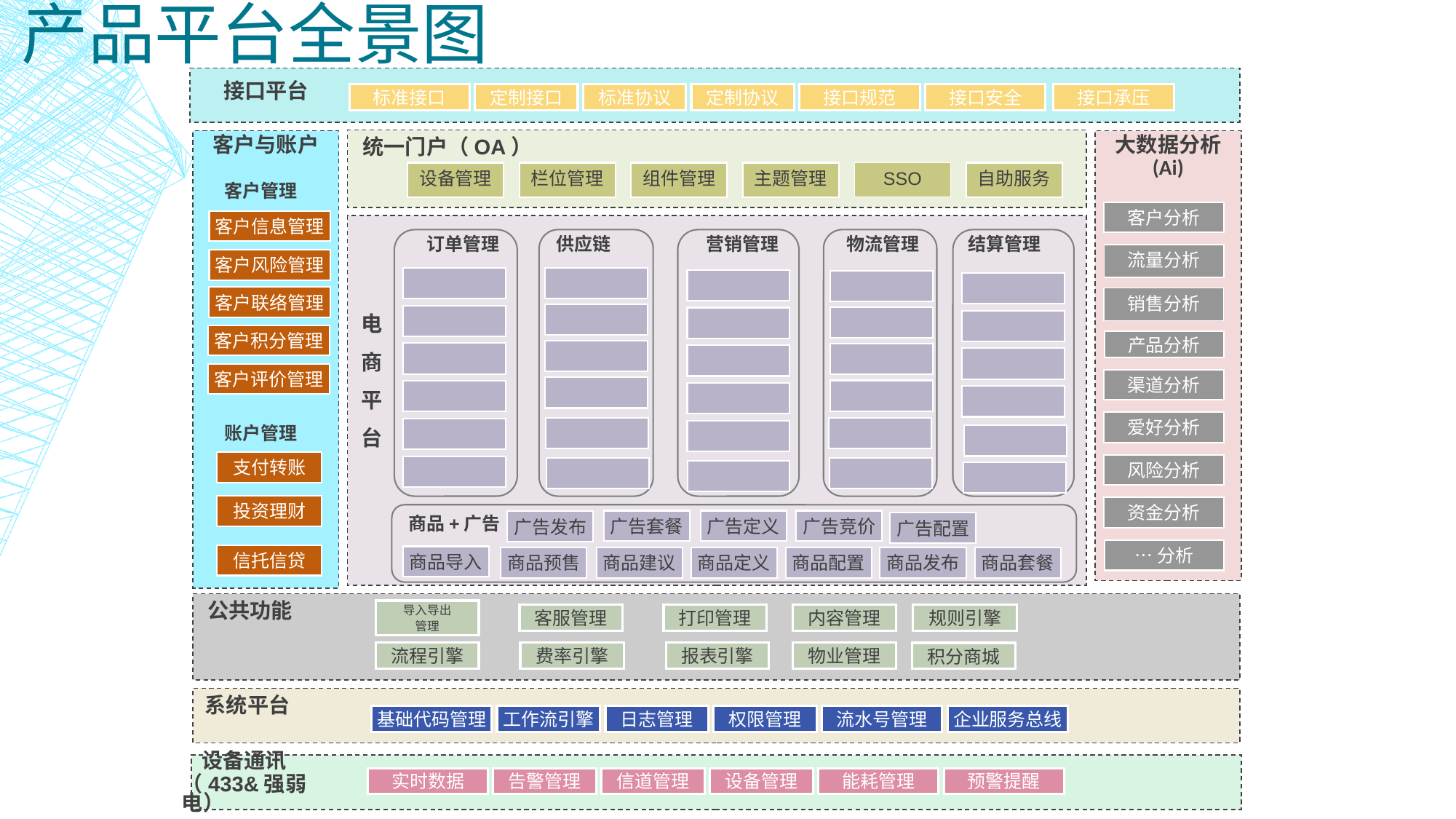

# 产品平台全景图

接口平台
标准接口
定制接口
标准协议
定制协议
接口规范
接口安全
接口承压

客户与账户
大数据分析
(Ai)
统一门户（OA）
设备管理
栏位管理
组件管理
主题管理
SSO
自助服务
客户管理
客户分析
客户信息管理

订单管理
供应链
营销管理
物流管理
结算管理

流量分析
客户风险管理

客户联络管理
销售分析
电商平台

客户积分管理
产品分析

客户评价管理
渠道分析

爱好分析
账户管理

支付转账
风险分析

投资理财
资金分析

商品+广告
广告套餐
广告定义
广告竞价
广告发布
广告配置
…分析
信托信贷
商品导入
商品预售
商品建议
商品定义
商品配置
商品发布
商品套餐

公共功能
导入导出
管理
打印管理
内容管理
规则引擎
客服管理
费率引擎
报表引擎
流程引擎
物业管理
积分商城

系统平台
基础代码管理
工作流引擎
日志管理
权限管理
流水号管理
企业服务总线
   设备通讯
（433&强弱电）

实时数据
告警管理
信道管理
设备管理
能耗管理
预警提醒